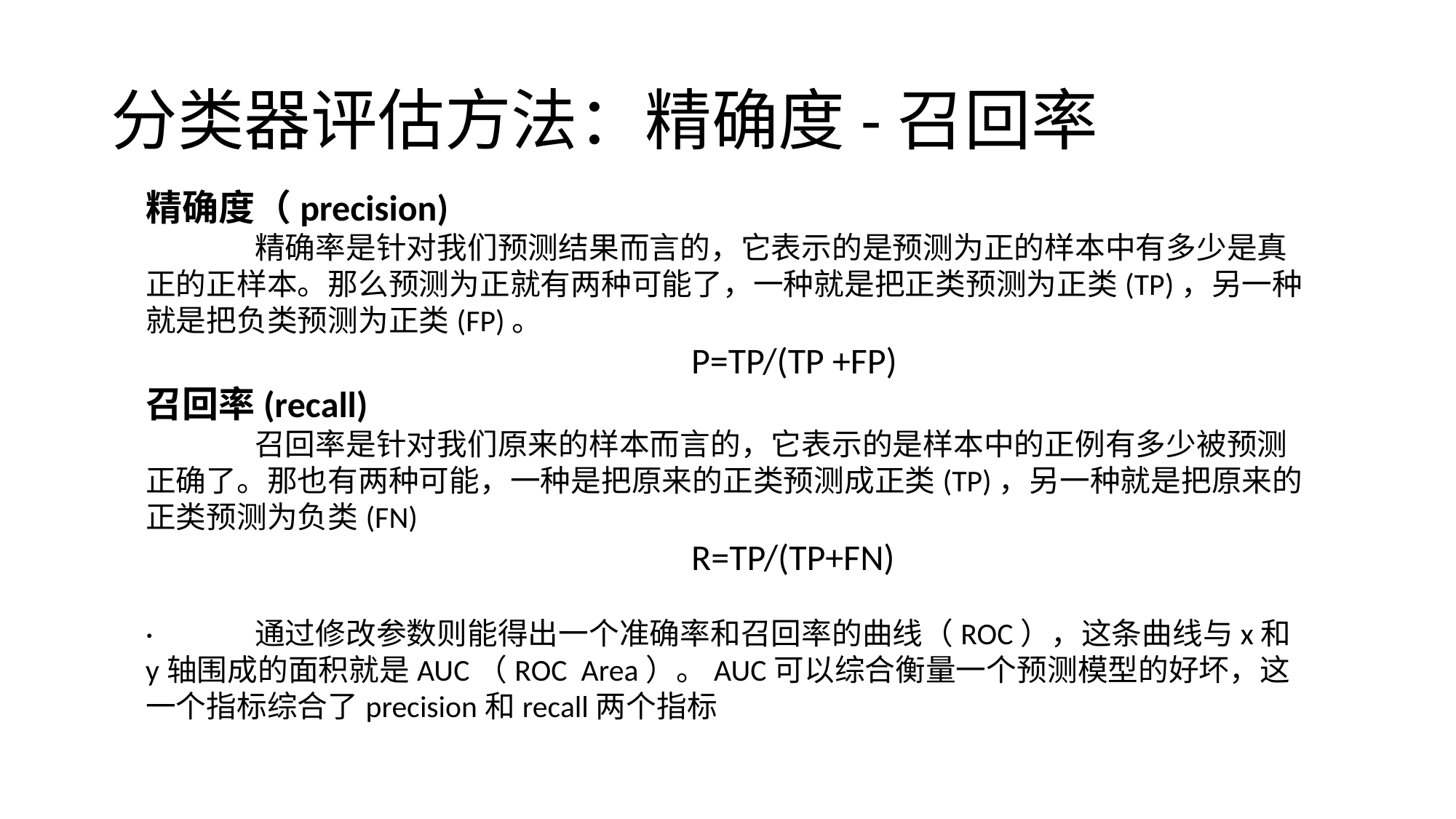

# 分类器评估方法：精确度-召回率
精确度（precision)
	精确率是针对我们预测结果而言的，它表示的是预测为正的样本中有多少是真正的正样本。那么预测为正就有两种可能了，一种就是把正类预测为正类(TP)，另一种就是把负类预测为正类(FP)。
					P=TP/(TP +FP)
召回率(recall)
	召回率是针对我们原来的样本而言的，它表示的是样本中的正例有多少被预测正确了。那也有两种可能，一种是把原来的正类预测成正类(TP)，另一种就是把原来的正类预测为负类(FN)
					R=TP/(TP+FN)

·	通过修改参数则能得出一个准确率和召回率的曲线（ROC），这条曲线与x和y轴围成的面积就是AUC（ROC  Area）。AUC可以综合衡量一个预测模型的好坏，这一个指标综合了precision和recall两个指标